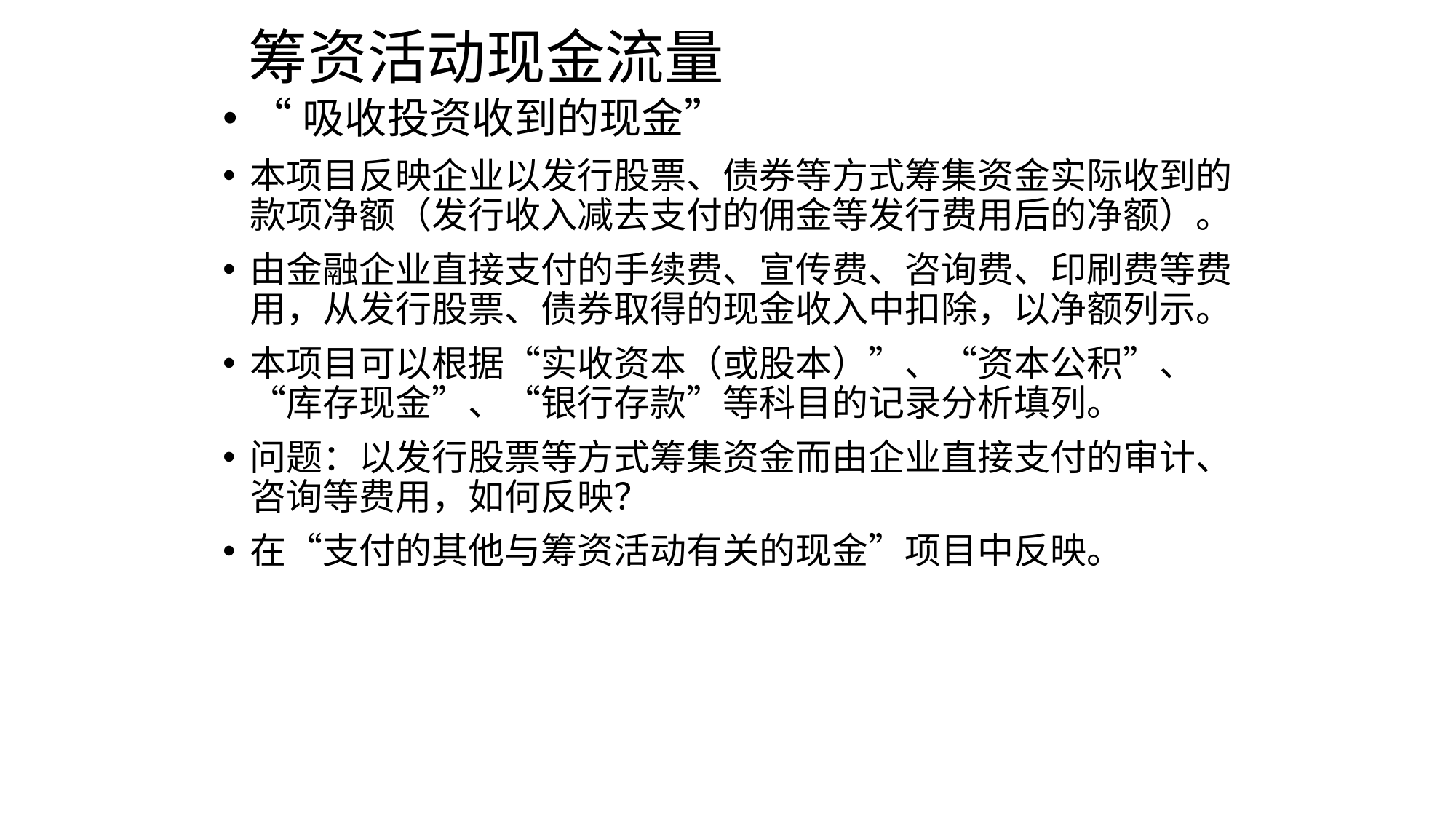

# 筹资活动现金流量
“吸收投资收到的现金”
本项目反映企业以发行股票、债券等方式筹集资金实际收到的款项净额（发行收入减去支付的佣金等发行费用后的净额）。
由金融企业直接支付的手续费、宣传费、咨询费、印刷费等费用，从发行股票、债券取得的现金收入中扣除，以净额列示。
本项目可以根据“实收资本（或股本）”、“资本公积”、“库存现金”、“银行存款”等科目的记录分析填列。
问题：以发行股票等方式筹集资金而由企业直接支付的审计、咨询等费用，如何反映？
在“支付的其他与筹资活动有关的现金”项目中反映。
2023/3/30
63